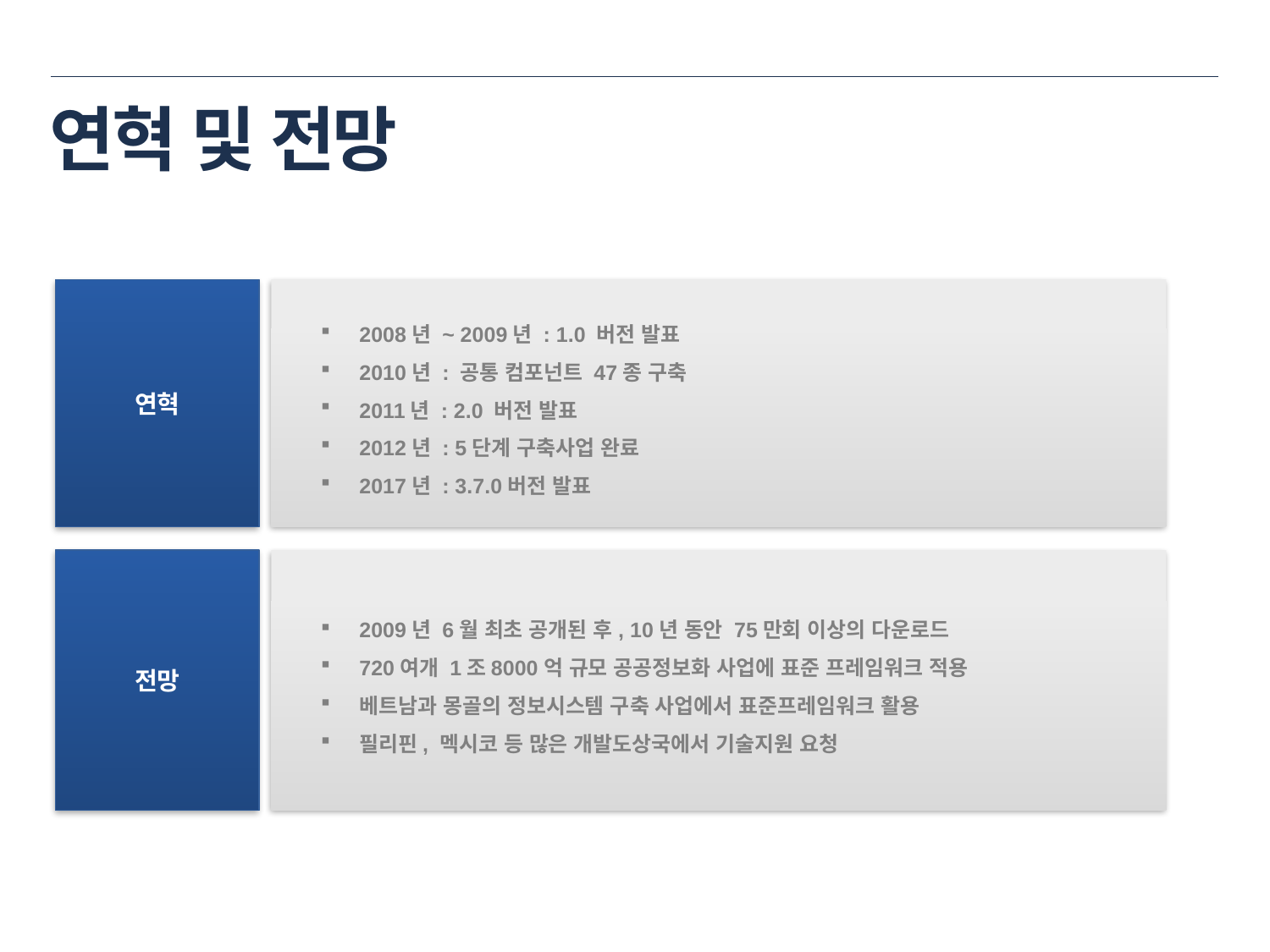

# 연혁 및 전망
연혁
2008년 ~ 2009년 : 1.0 버전 발표
2010년 : 공통 컴포넌트 47종 구축
2011년 : 2.0 버전 발표
2012년 : 5단계 구축사업 완료
2017년 : 3.7.0버전 발표
전망
2009년 6월 최초 공개된 후, 10년 동안 75만회 이상의 다운로드
720여개 1조8000억 규모 공공정보화 사업에 표준 프레임워크 적용
베트남과 몽골의 정보시스템 구축 사업에서 표준프레임워크 활용
필리핀, 멕시코 등 많은 개발도상국에서 기술지원 요청